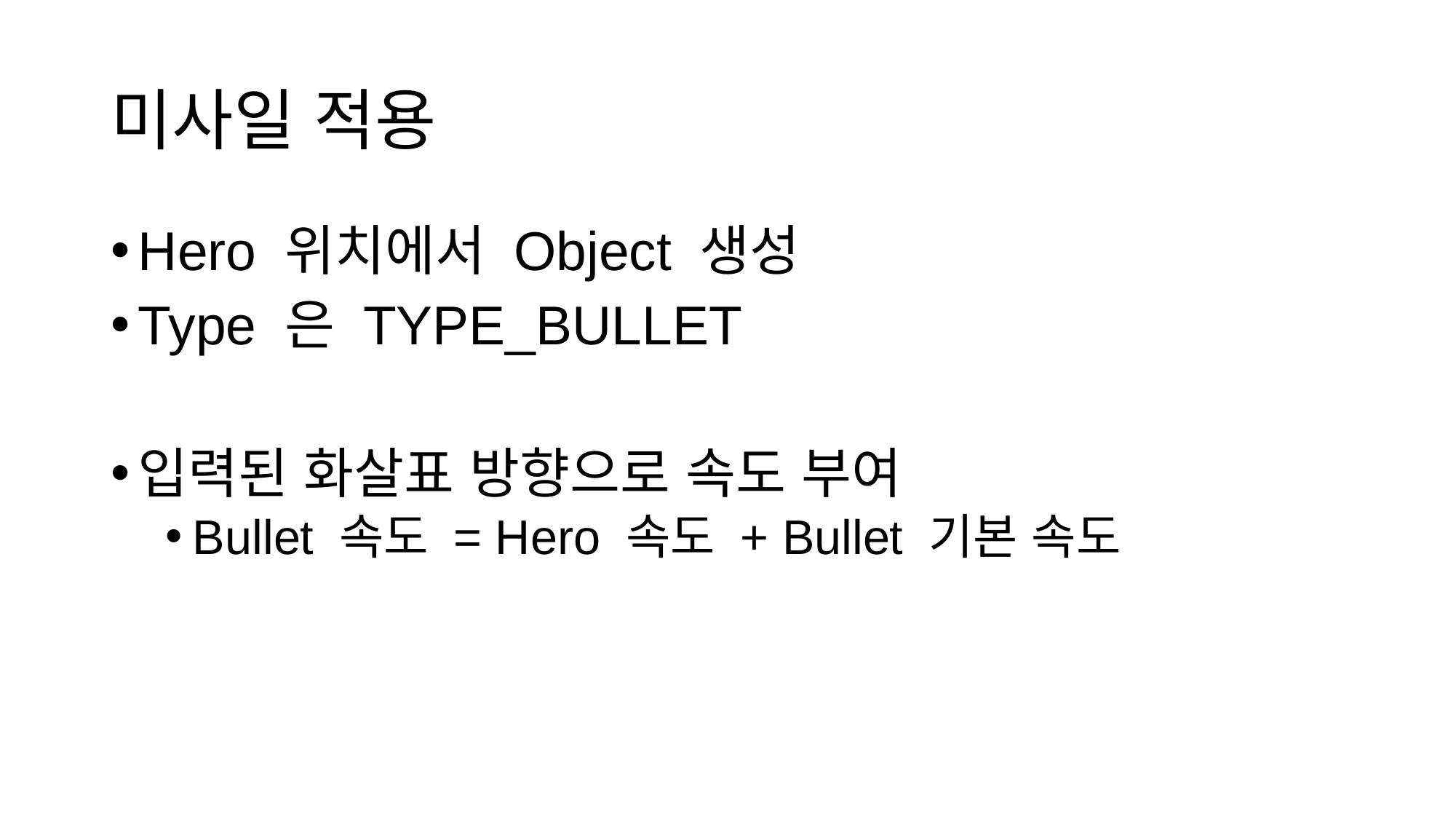

# 미사일 적용
Hero 위치에서 Object 생성
Type 은 TYPE_BULLET

입력된 화살표 방향으로 속도 부여
Bullet 속도 = Hero 속도 + Bullet 기본 속도